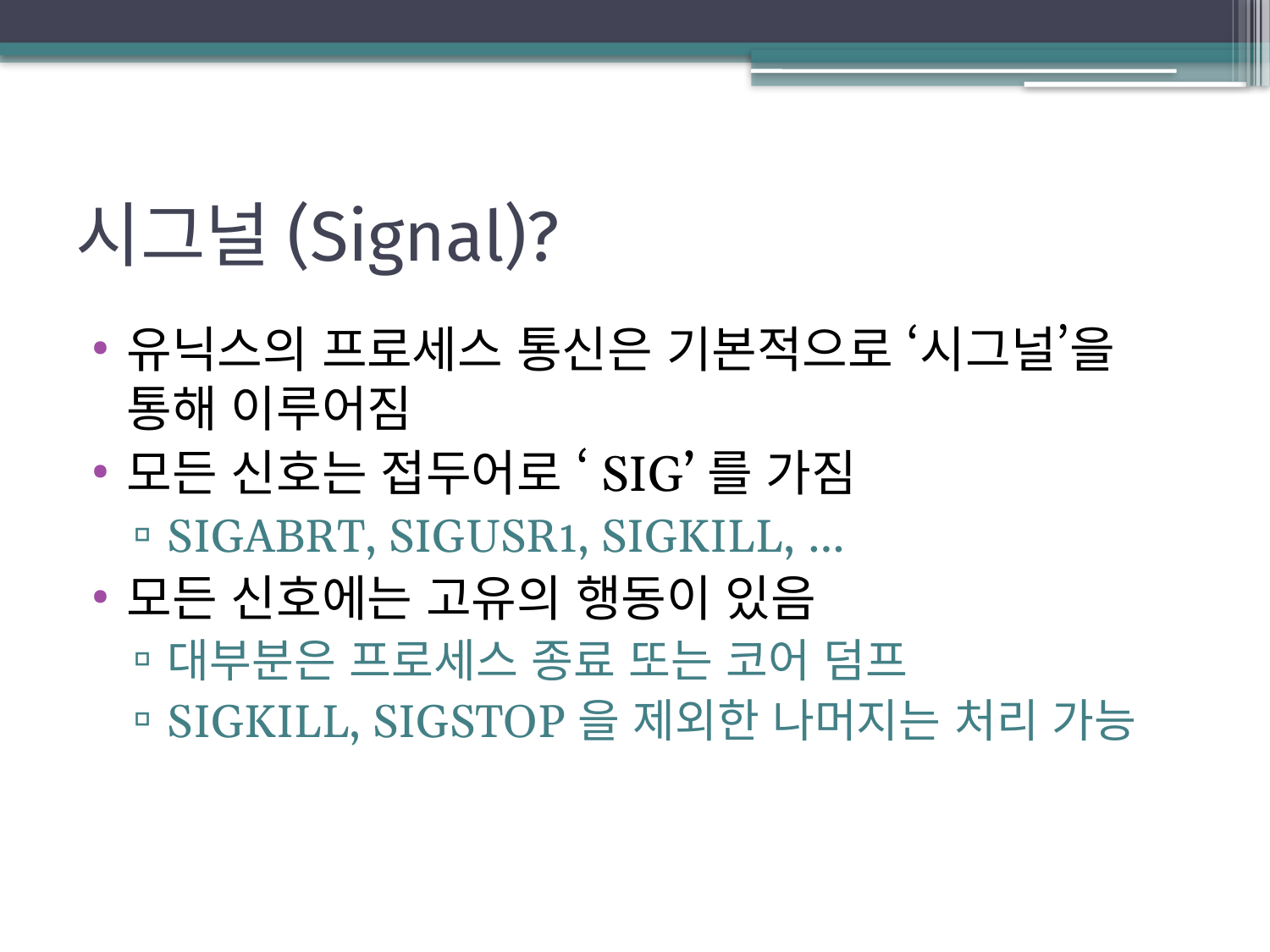

# 시그널(Signal)?
유닉스의 프로세스 통신은 기본적으로 ‘시그널’을 통해 이루어짐
모든 신호는 접두어로 ‘SIG’를 가짐
SIGABRT, SIGUSR1, SIGKILL, …
모든 신호에는 고유의 행동이 있음
대부분은 프로세스 종료 또는 코어 덤프
SIGKILL, SIGSTOP을 제외한 나머지는 처리 가능